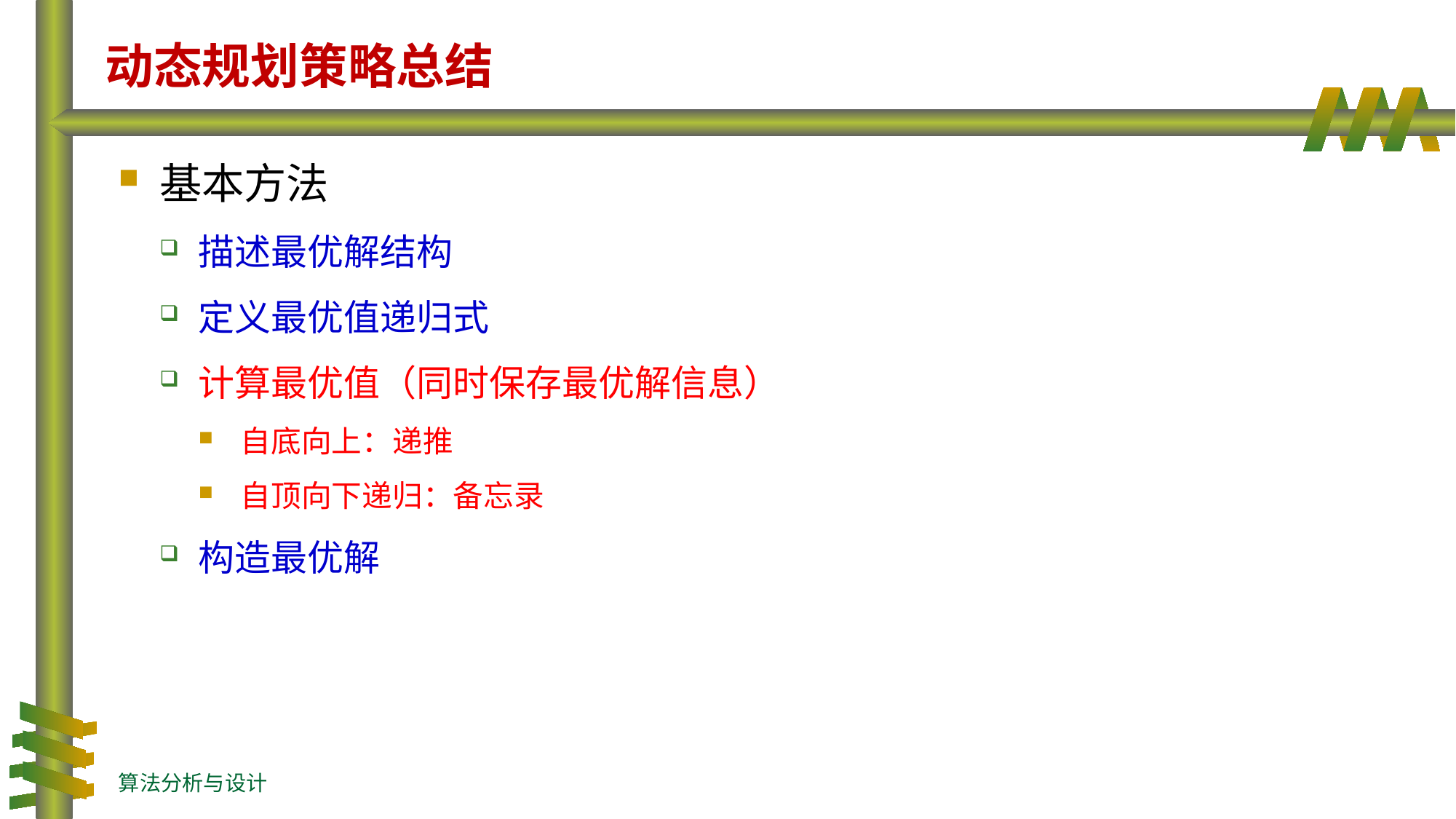

# 动态规划策略总结
基本方法
描述最优解结构
定义最优值递归式
计算最优值（同时保存最优解信息）
自底向上：递推
自顶向下递归：备忘录
构造最优解
算法分析与设计